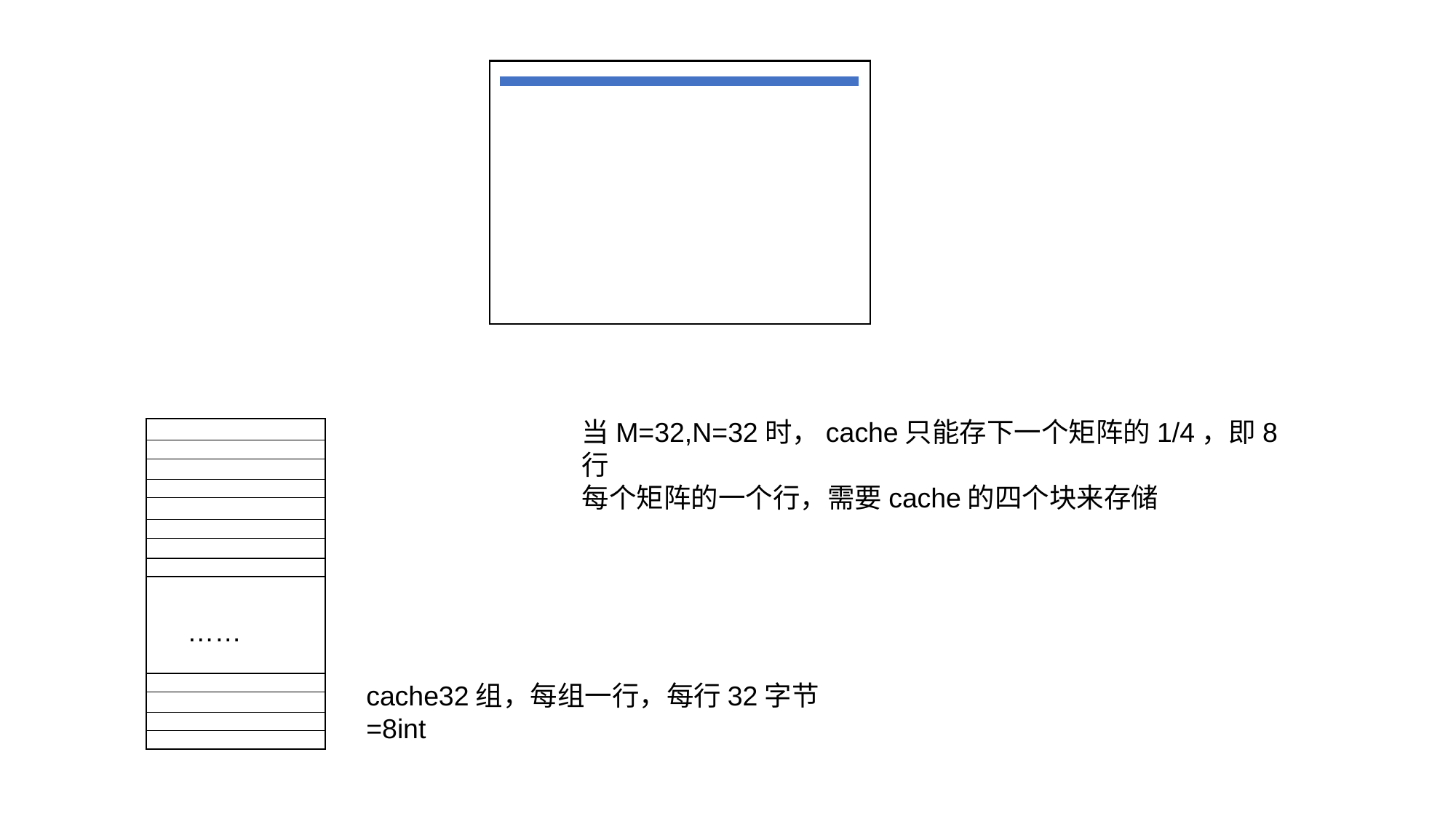

当M=32,N=32时，cache只能存下一个矩阵的1/4，即8行
每个矩阵的一个行，需要cache的四个块来存储

……
cache32组，每组一行，每行32字节=8int